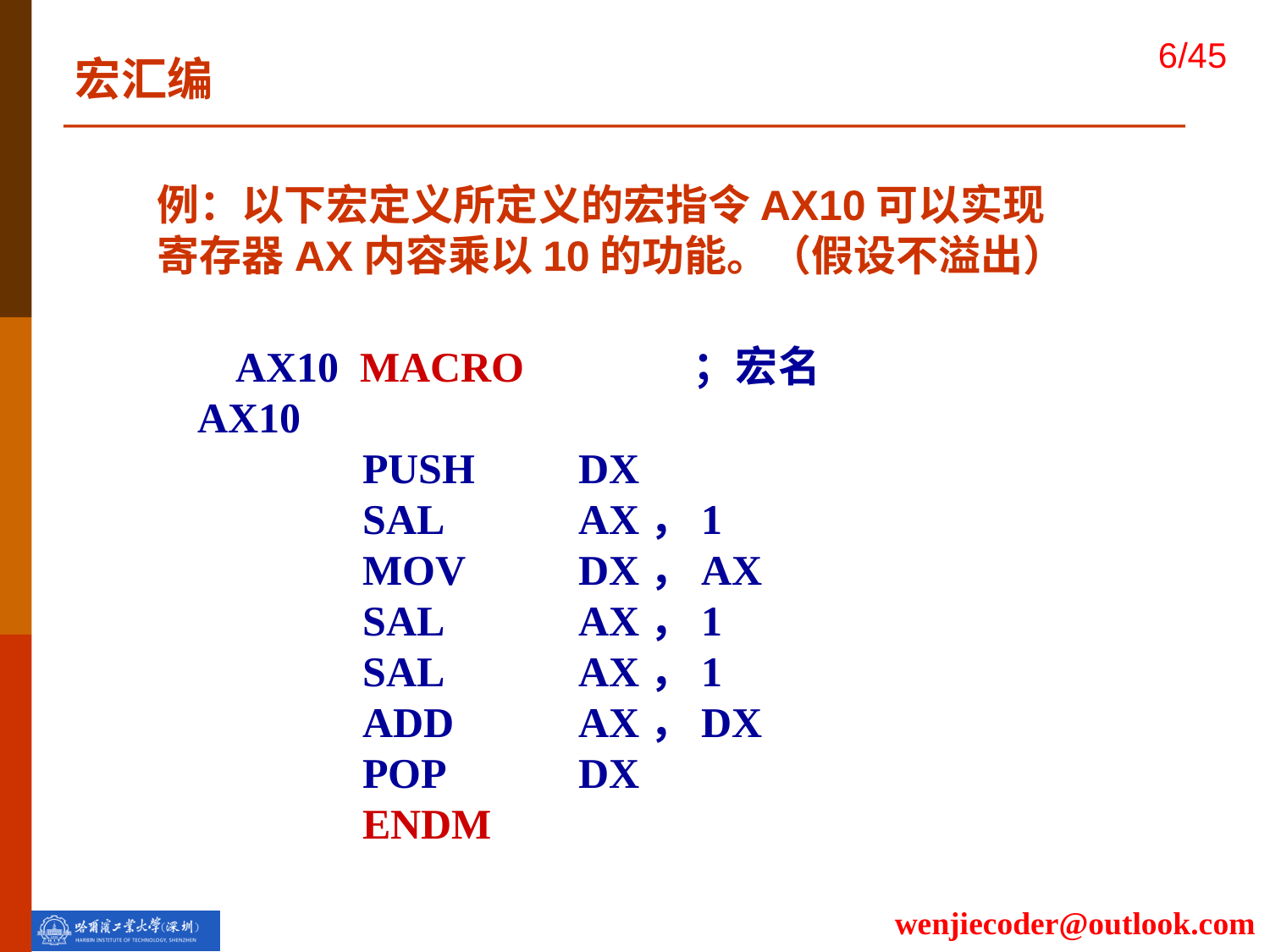

宏汇编
例：以下宏定义所定义的宏指令AX10可以实现
寄存器AX内容乘以10的功能。（假设不溢出）
AX10  MACRO               ；宏名   AX10
            PUSH  	DX
            SAL  	AX，1
            MOV  	DX，AX
            SAL  	AX，1
            SAL 	AX，1
            ADD	AX，DX
            POP  	DX
            ENDM